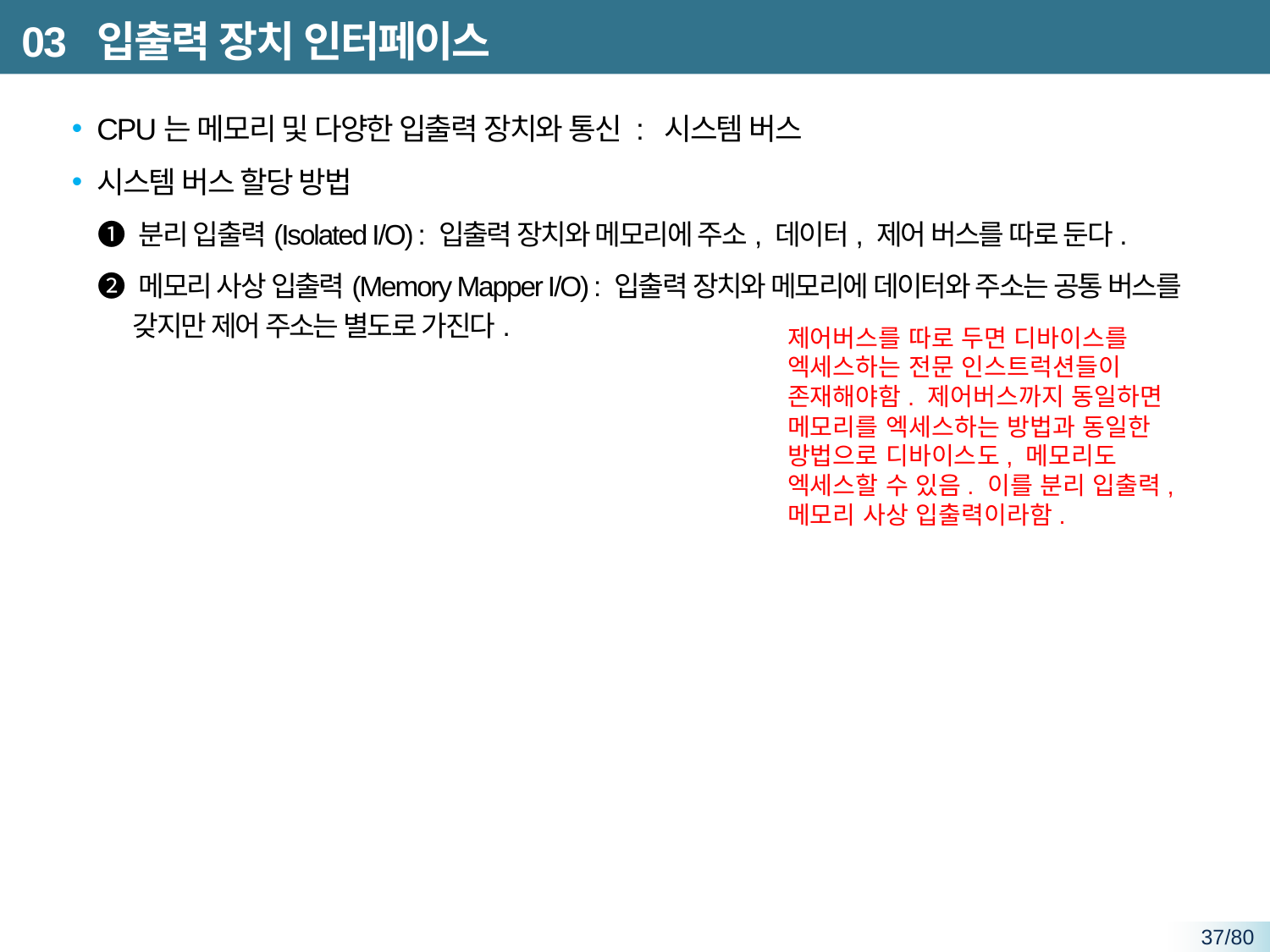

# 03  입출력 장치 인터페이스
CPU는 메모리 및 다양한 입출력 장치와 통신 :  시스템 버스
시스템 버스 할당 방법
➊ 분리 입출력(Isolated I/O) : 입출력 장치와 메모리에 주소, 데이터, 제어 버스를 따로 둔다.
➋ 메모리 사상 입출력(Memory Mapper I/O) : 입출력 장치와 메모리에 데이터와 주소는 공통 버스를 갖지만 제어 주소는 별도로 가진다.
제어버스를 따로 두면 디바이스를 엑세스하는 전문 인스트럭션들이 존재해야함. 제어버스까지 동일하면 메모리를 엑세스하는 방법과 동일한 방법으로 디바이스도, 메모리도 엑세스할 수 있음. 이를 분리 입출력, 메모리 사상 입출력이라함.